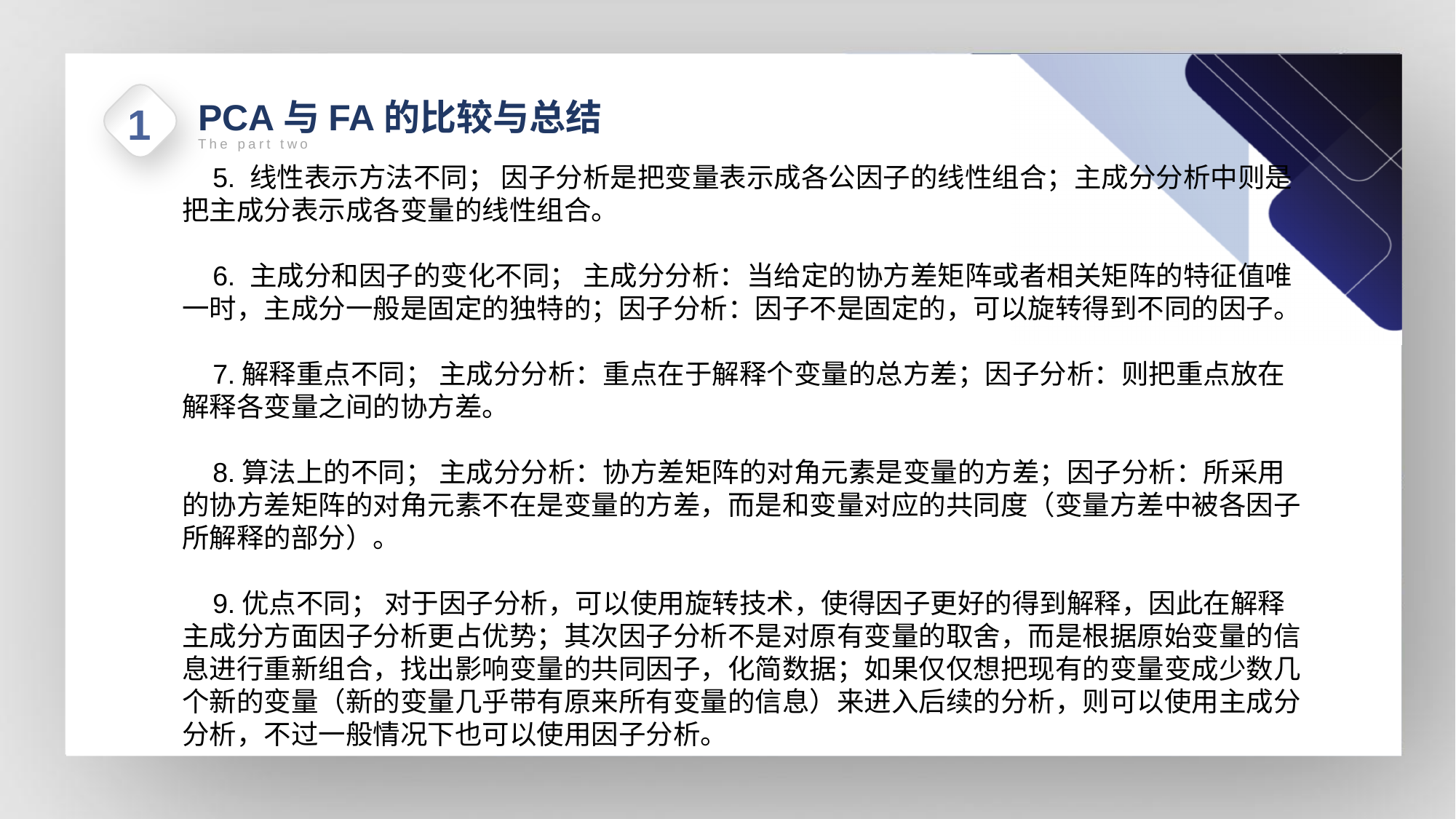

PCA与FA的比较与总结

1
The part two
    5. 线性表示方法不同； 因子分析是把变量表示成各公因子的线性组合；主成分分析中则是把主成分表示成各变量的线性组合。

    6. 主成分和因子的变化不同； 主成分分析：当给定的协方差矩阵或者相关矩阵的特征值唯一时，主成分一般是固定的独特的；因子分析：因子不是固定的，可以旋转得到不同的因子。

    7.解释重点不同； 主成分分析：重点在于解释个变量的总方差；因子分析：则把重点放在解释各变量之间的协方差。

    8.算法上的不同； 主成分分析：协方差矩阵的对角元素是变量的方差；因子分析：所采用的协方差矩阵的对角元素不在是变量的方差，而是和变量对应的共同度（变量方差中被各因子所解释的部分）。

    9.优点不同； 对于因子分析，可以使用旋转技术，使得因子更好的得到解释，因此在解释主成分方面因子分析更占优势；其次因子分析不是对原有变量的取舍，而是根据原始变量的信息进行重新组合，找出影响变量的共同因子，化简数据；如果仅仅想把现有的变量变成少数几个新的变量（新的变量几乎带有原来所有变量的信息）来进入后续的分析，则可以使用主成分分析，不过一般情况下也可以使用因子分析。